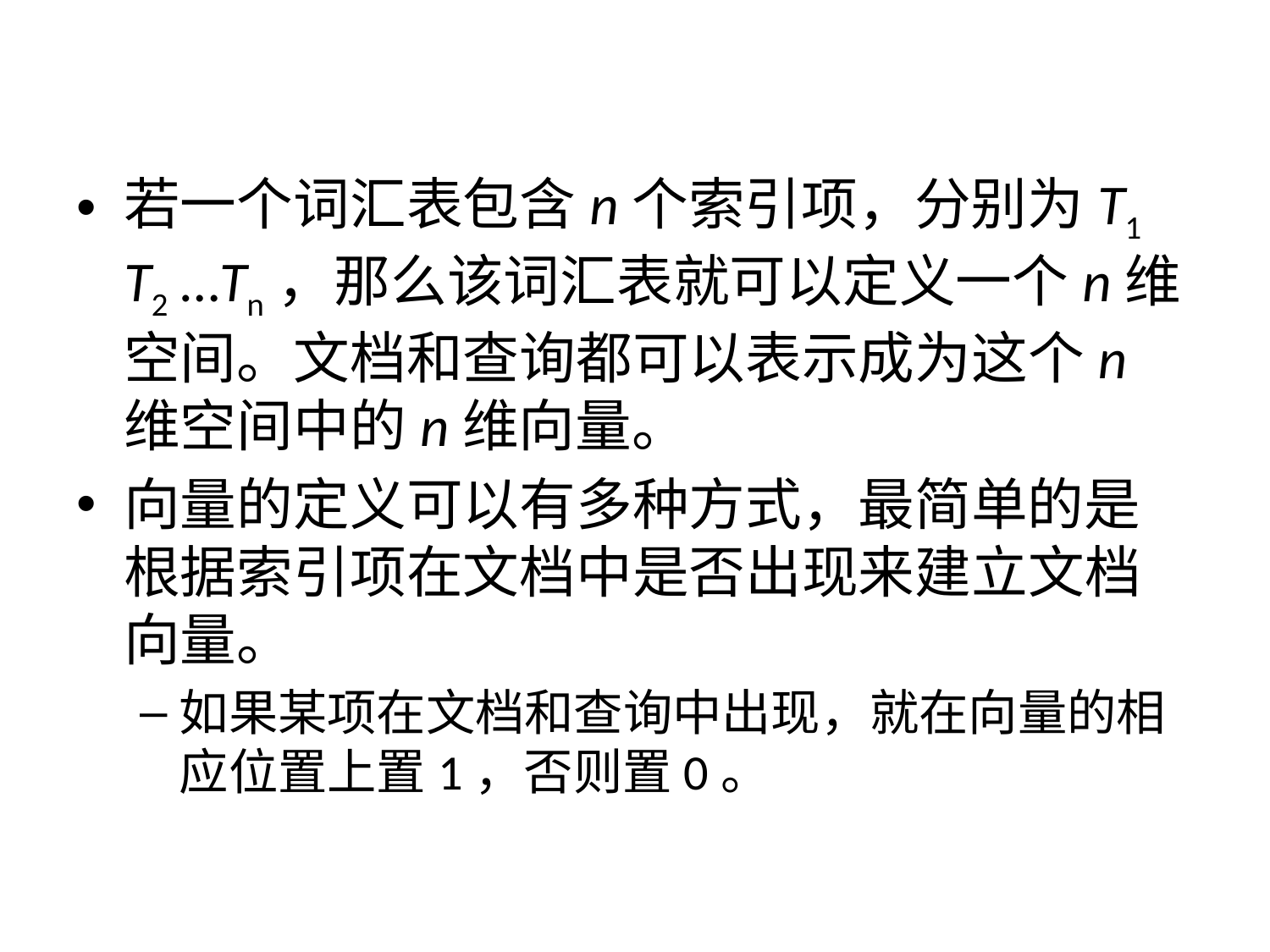

若一个词汇表包含n个索引项，分别为T1 T2 …Tn，那么该词汇表就可以定义一个n维空间。文档和查询都可以表示成为这个n维空间中的n维向量。
向量的定义可以有多种方式，最简单的是根据索引项在文档中是否出现来建立文档向量。
如果某项在文档和查询中出现，就在向量的相应位置上置1，否则置0。